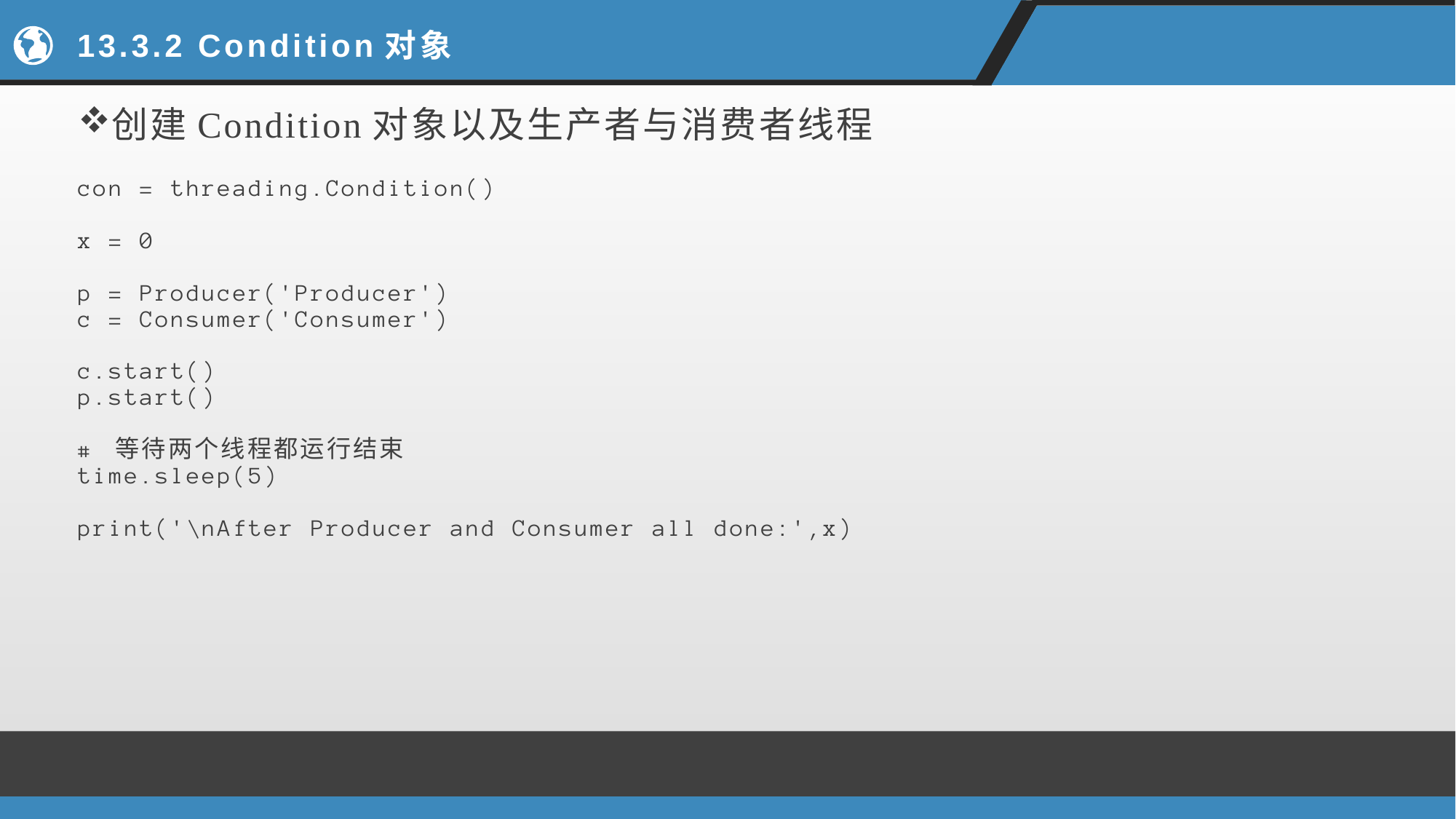

# 13.3.2 Condition对象

创建Condition对象以及生产者与消费者线程

con = threading.Condition()

x = 0

p = Producer('Producer')
c = Consumer('Consumer')

c.start()
p.start()

# 等待两个线程都运行结束
time.sleep(5)

print('\nAfter Producer and Consumer all done:',x)